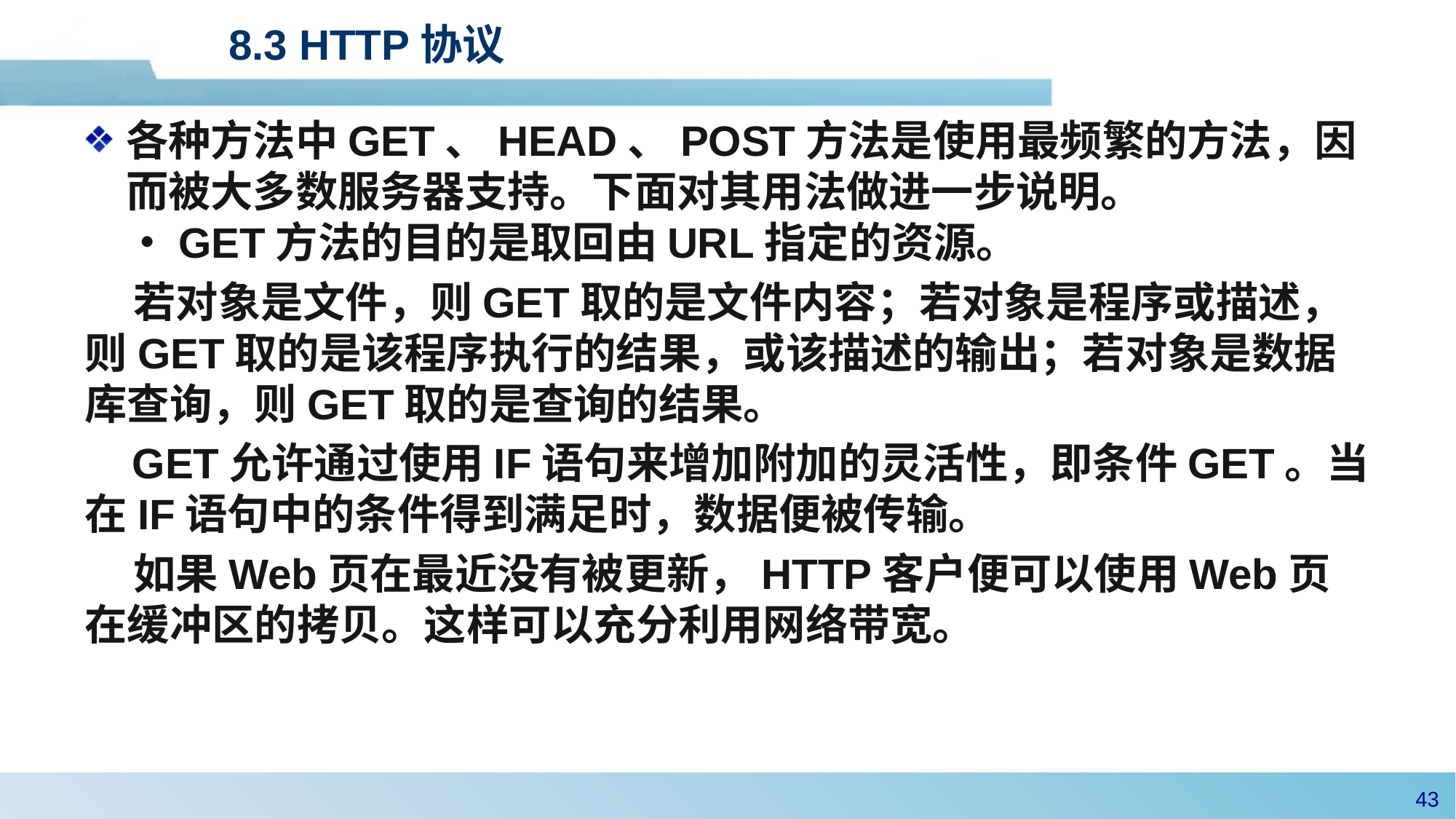

#
8.3 HTTP协议
各种方法中GET、HEAD、POST方法是使用最频繁的方法，因而被大多数服务器支持。下面对其用法做进一步说明。
•GET方法的目的是取回由URL指定的资源。
    若对象是文件，则GET取的是文件内容；若对象是程序或描述，则GET取的是该程序执行的结果，或该描述的输出；若对象是数据库查询，则GET取的是查询的结果。
    GET允许通过使用IF语句来增加附加的灵活性，即条件GET。当在IF语句中的条件得到满足时，数据便被传输。
    如果Web页在最近没有被更新，HTTP客户便可以使用Web页在缓冲区的拷贝。这样可以充分利用网络带宽。
43